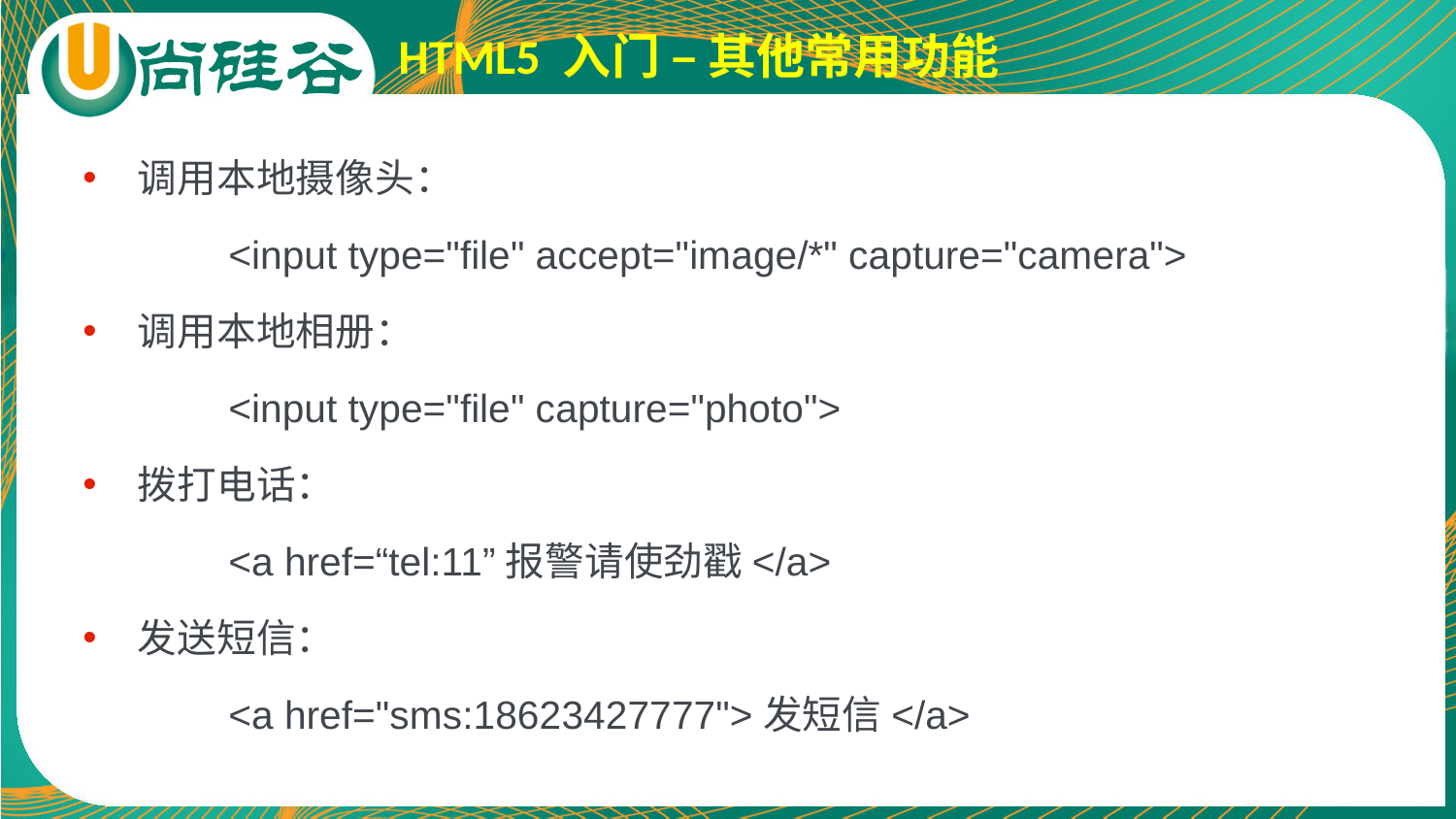

# HTML5 入门 – 其他常用功能
调用本地摄像头：
	<input type="file" accept="image/*" capture="camera">
调用本地相册：
	<input type="file" capture="photo">
拨打电话：
	<a href=“tel:11”报警请使劲戳</a>
发送短信：
	<a href="sms:18623427777">发短信</a>